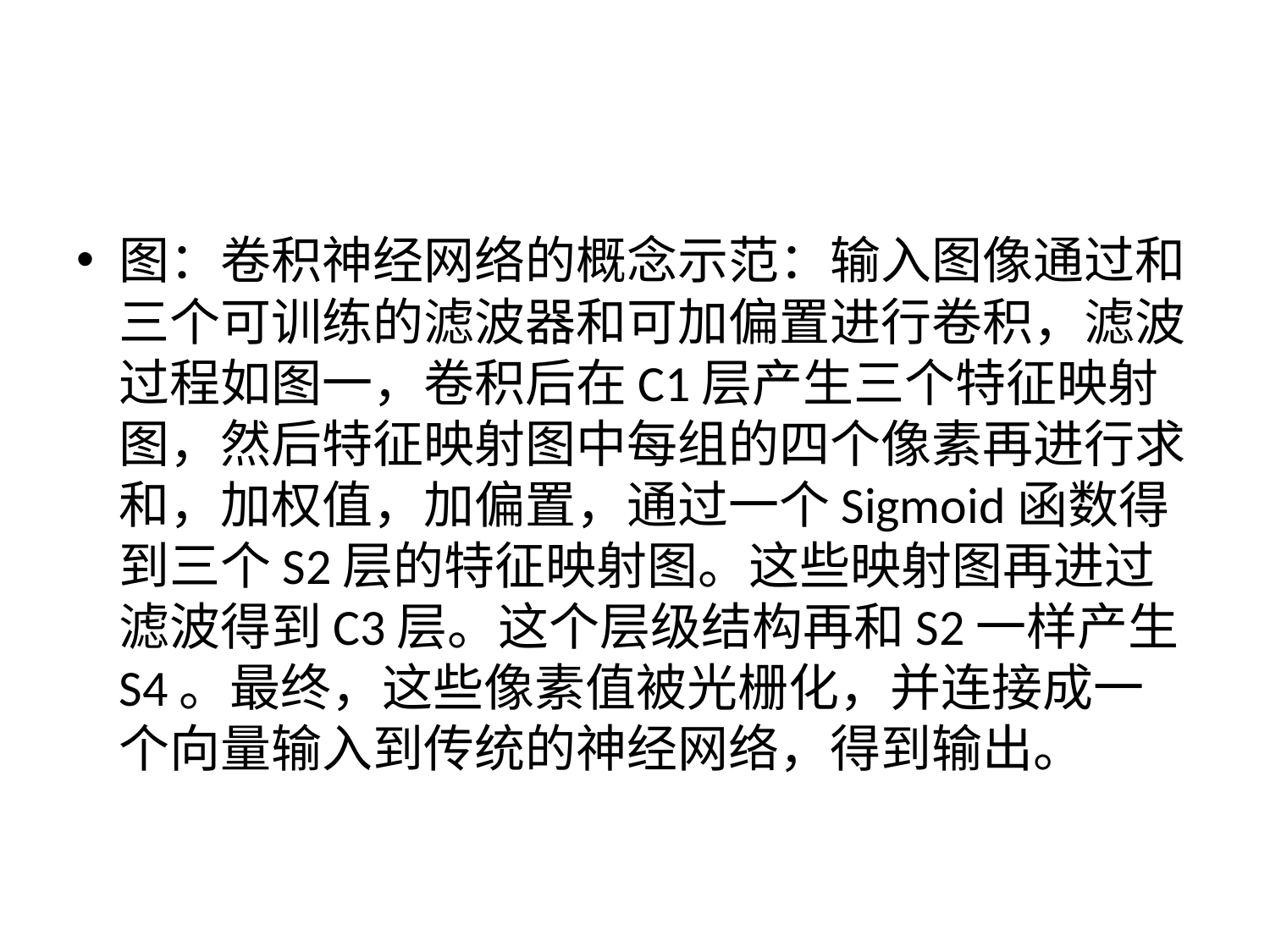

#
图：卷积神经网络的概念示范：输入图像通过和三个可训练的滤波器和可加偏置进行卷积，滤波过程如图一，卷积后在C1层产生三个特征映射图，然后特征映射图中每组的四个像素再进行求和，加权值，加偏置，通过一个Sigmoid函数得到三个S2层的特征映射图。这些映射图再进过滤波得到C3层。这个层级结构再和S2一样产生S4。最终，这些像素值被光栅化，并连接成一个向量输入到传统的神经网络，得到输出。